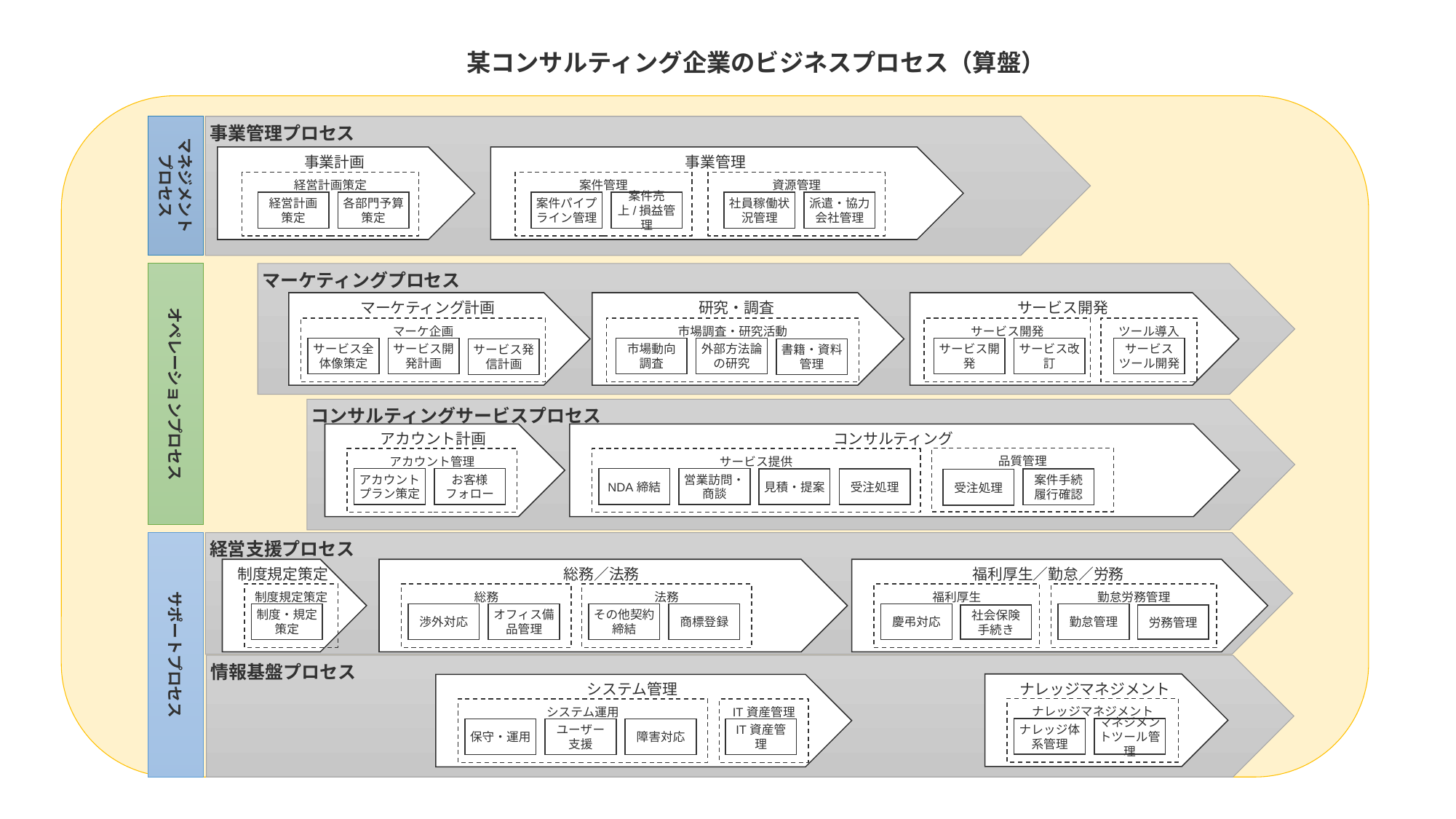

某コンサルティング企業のビジネスプロセス（算盤）

マネジメント
プロセス
事業管理プロセス
事業計画
事業管理
経営計画策定
案件管理
資源管理
経営計画
策定
各部門予算策定
案件パイプライン管理
案件売上/損益管理
社員稼働状況管理
派遣・協力会社管理
オペレーションプロセス
マーケティングプロセス
マーケティング計画
研究・調査
サービス開発
マーケ企画
市場調査・研究活動
サービス開発
ツール導入
サービス全体像策定
サービス開発計画
市場動向
調査
外部方法論の研究
サービス開発
サービス改訂
サービスツール開発
サービス発信計画
書籍・資料管理
コンサルティングサービスプロセス
アカウント計画
コンサルティング
品質管理
アカウント管理
サービス提供
アカウントプラン策定
お客様
フォロー
NDA締結
営業訪問・商談
見積・提案
受注処理
案件手続
履行確認
受注処理
サポートプロセス
経営支援プロセス
制度規定策定
総務／法務
福利厚生／勤怠／労務
制度規定策定
総務
法務
福利厚生
勤怠労務管理
制度・規定策定
渉外対応
オフィス備品管理
その他契約締結
商標登録
慶弔対応
勤怠管理
社会保険
手続き
労務管理
情報基盤プロセス
ナレッジマネジメント
システム管理
ナレッジマネジメント
システム運用
IT資産管理
ナレッジ体系管理
マネジメントツール管理
保守・運用
ユーザー
支援
障害対応
IT資産管理